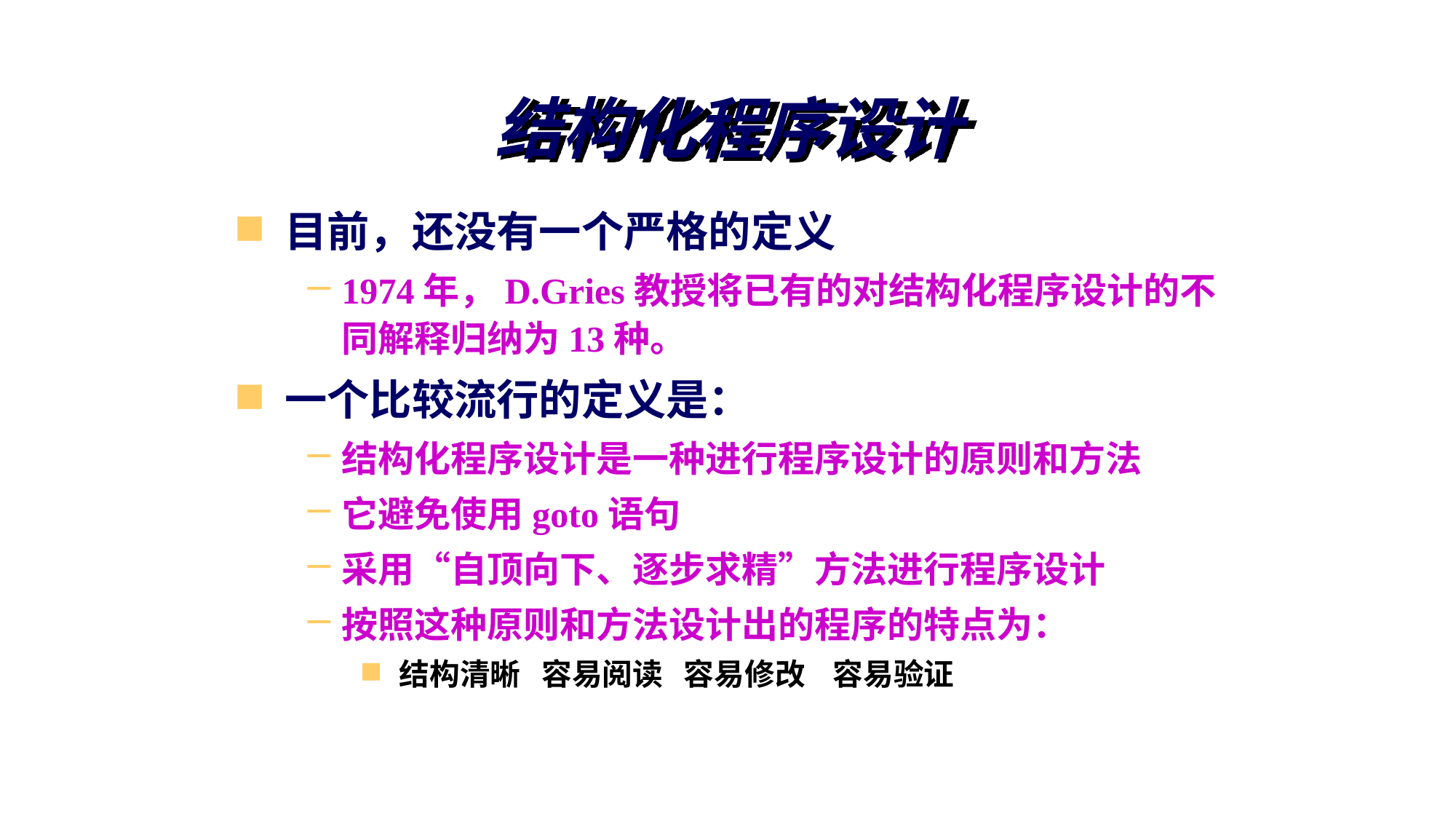

# 结构化程序设计
目前，还没有一个严格的定义
1974年，D.Gries教授将已有的对结构化程序设计的不同解释归纳为13种。
一个比较流行的定义是：
结构化程序设计是一种进行程序设计的原则和方法
它避免使用goto语句
采用“自顶向下、逐步求精”方法进行程序设计
按照这种原则和方法设计出的程序的特点为：
结构清晰   容易阅读   容易修改    容易验证